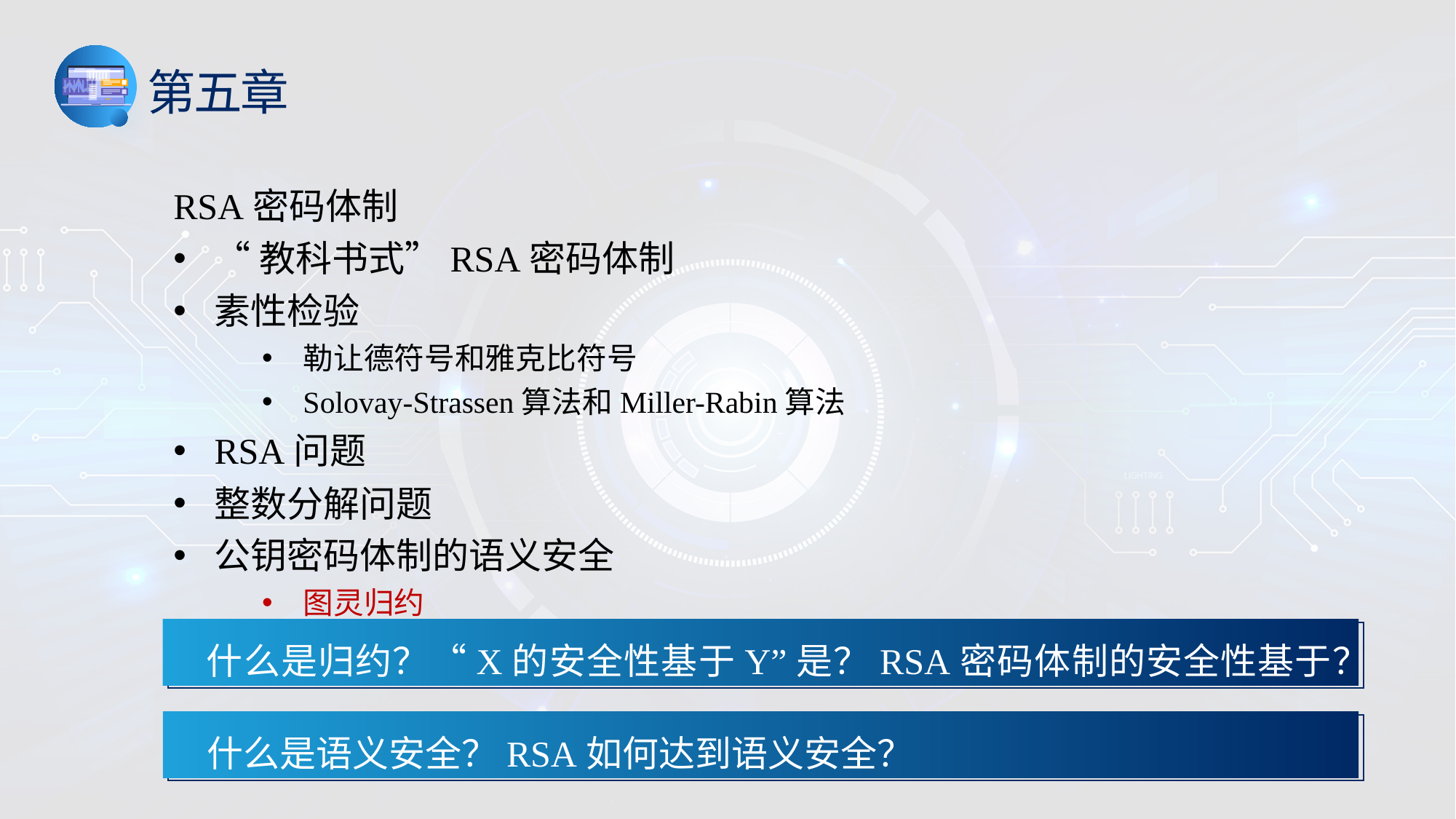

第五章

RSA密码体制
“教科书式”RSA密码体制
素性检验
勒让德符号和雅克比符号
Solovay-Strassen算法和Miller-Rabin算法
RSA问题
整数分解问题
公钥密码体制的语义安全
图灵归约

什么是归约？“X的安全性基于Y”是？RSA密码体制的安全性基于？

什么是语义安全？RSA如何达到语义安全？